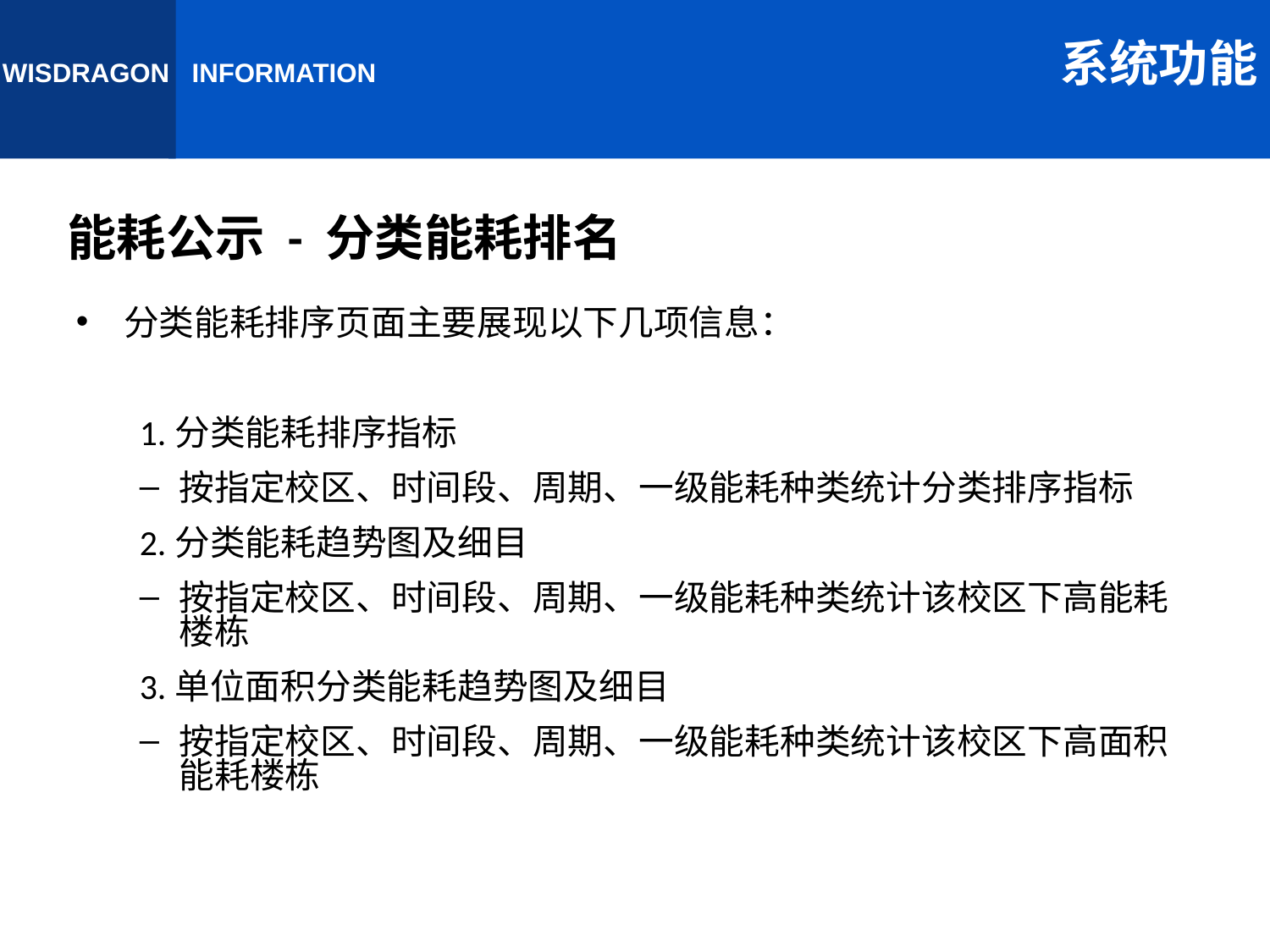

系统功能
能耗公示 - 分类能耗排名
分类能耗排序页面主要展现以下几项信息：

1.分类能耗排序指标
按指定校区、时间段、周期、一级能耗种类统计分类排序指标
2.分类能耗趋势图及细目
按指定校区、时间段、周期、一级能耗种类统计该校区下高能耗楼栋
3.单位面积分类能耗趋势图及细目
按指定校区、时间段、周期、一级能耗种类统计该校区下高面积能耗楼栋